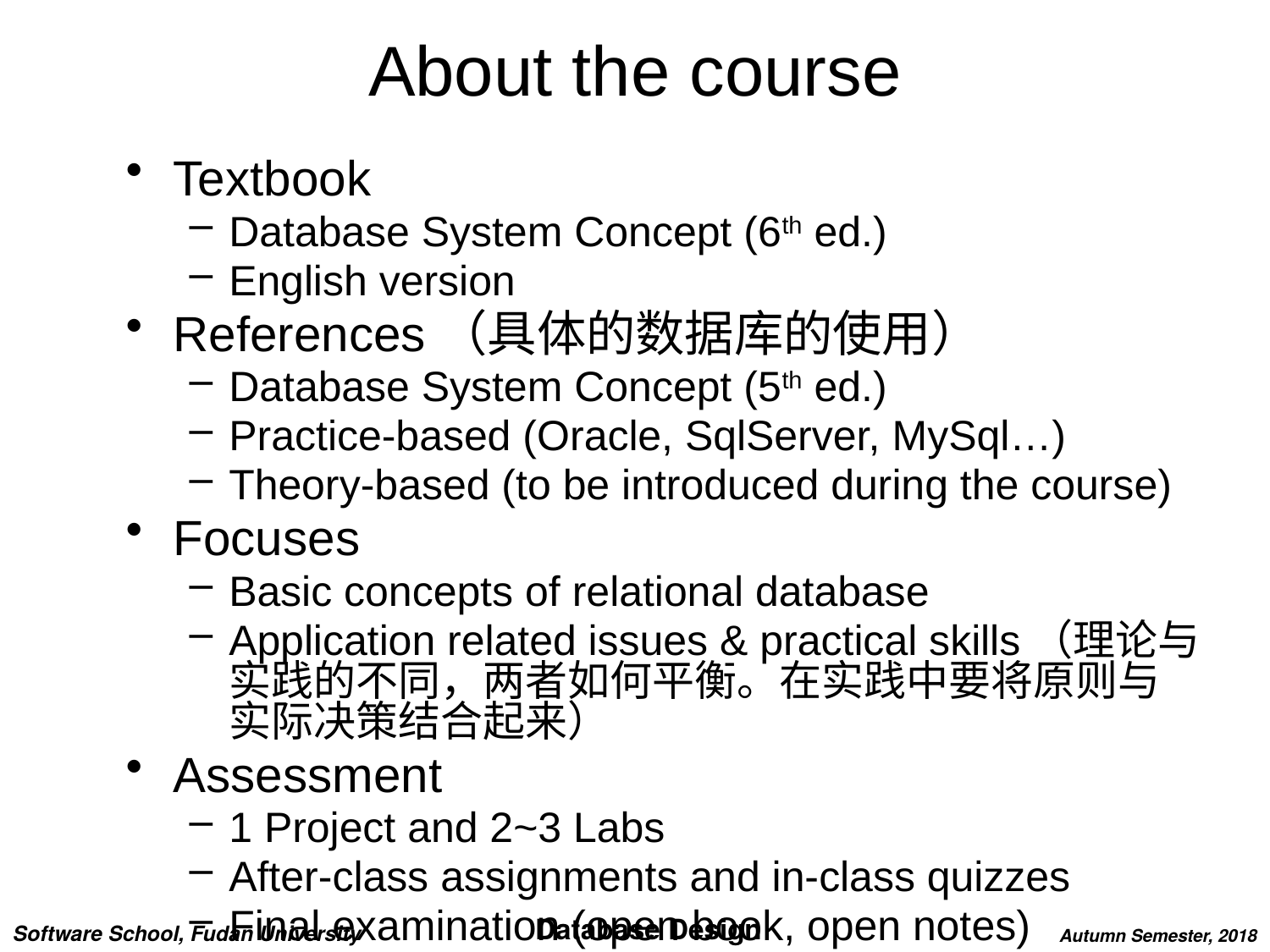

# About the course
Textbook
Database System Concept (6th ed.)
English version
References（具体的数据库的使用）
Database System Concept (5th ed.)
Practice-based (Oracle, SqlServer, MySql…)
Theory-based (to be introduced during the course)
Focuses
Basic concepts of relational database
Application related issues & practical skills（理论与实践的不同，两者如何平衡。在实践中要将原则与实际决策结合起来）
Assessment
1 Project and 2~3 Labs
After-class assignments and in-class quizzes
Final examination (open book, open notes)